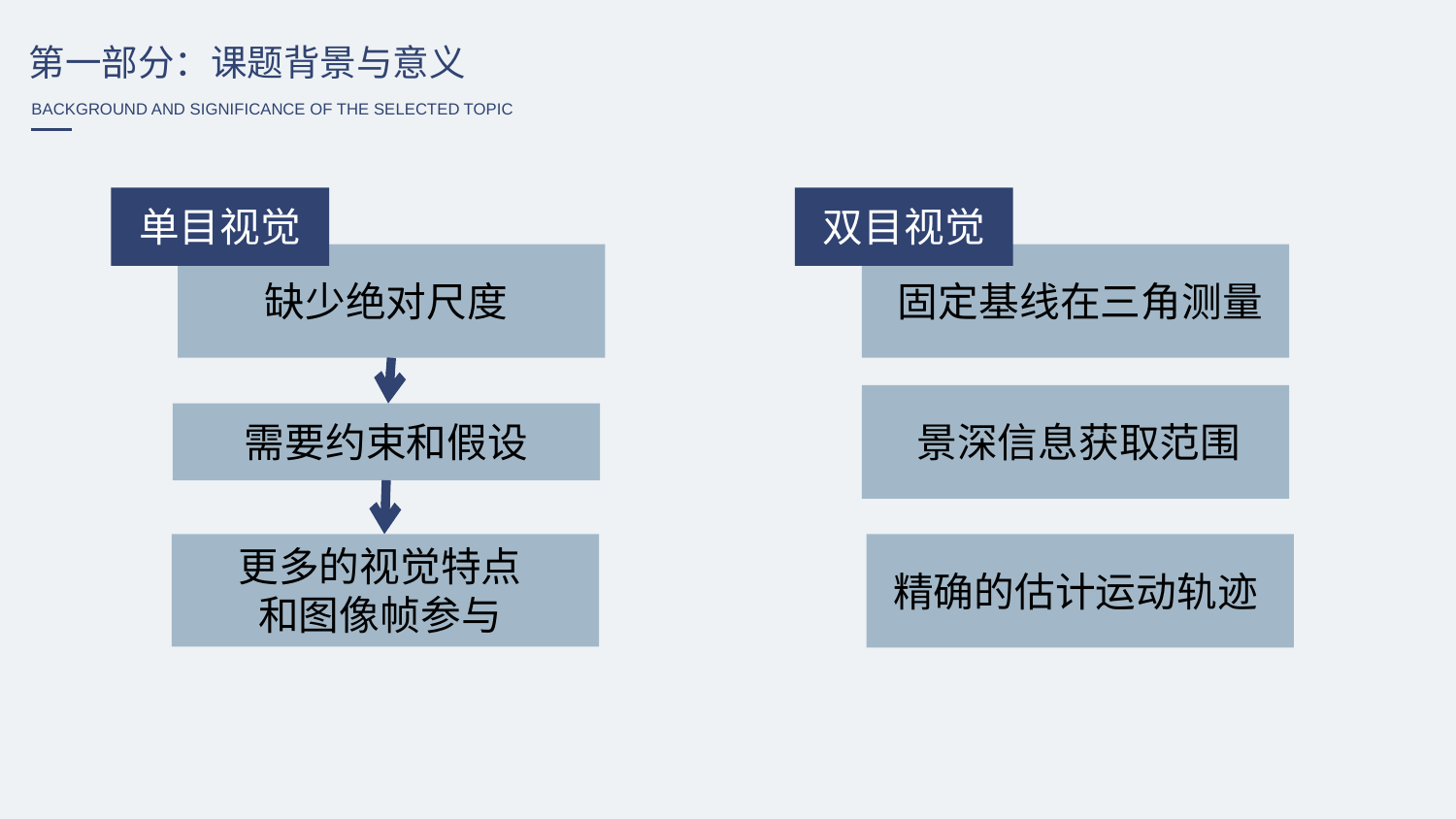

第一部分：课题背景与意义
BACKGROUND AND SIGNIFICANCE OF THE SELECTED TOPIC

单目视觉
双目视觉

缺少绝对尺度
固定基线在三角测量

需要约束和假设
景深信息获取范围

更多的视觉特点
和图像帧参与

精确的估计运动轨迹